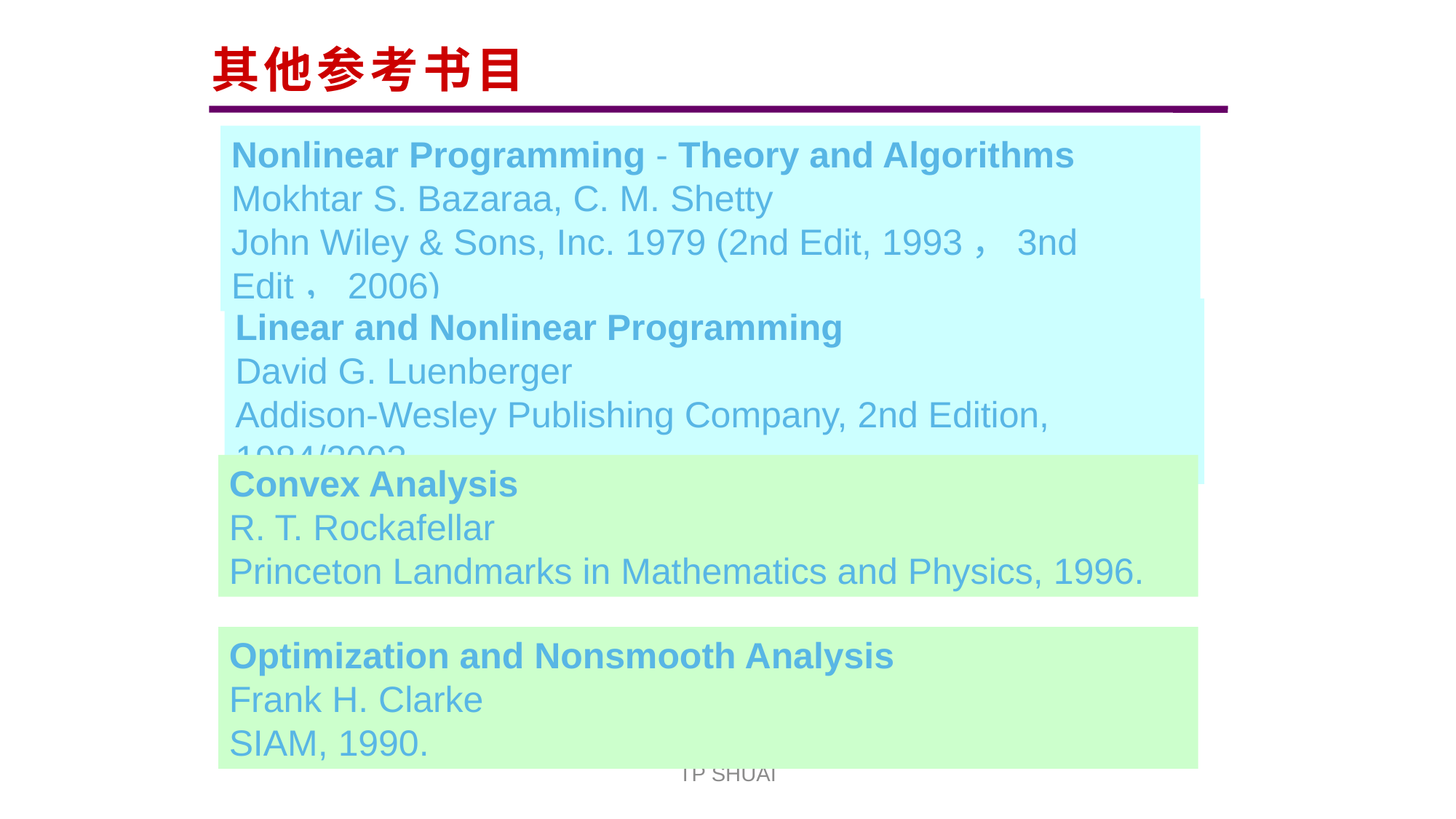

# 其他参考书目

Nonlinear Programming - Theory and Algorithms
Mokhtar S. Bazaraa, C. M. Shetty
John Wiley & Sons, Inc. 1979 (2nd Edit, 1993，3nd Edit，2006)
Linear and Nonlinear Programming
David G. Luenberger
Addison-Wesley Publishing Company, 2nd Edition, 1984/2003..
Convex Analysis
R. T. Rockafellar
Princeton Landmarks in Mathematics and Physics, 1996.
Optimization and Nonsmooth Analysis
Frank H. Clarke
SIAM, 1990.
TP SHUAI
3